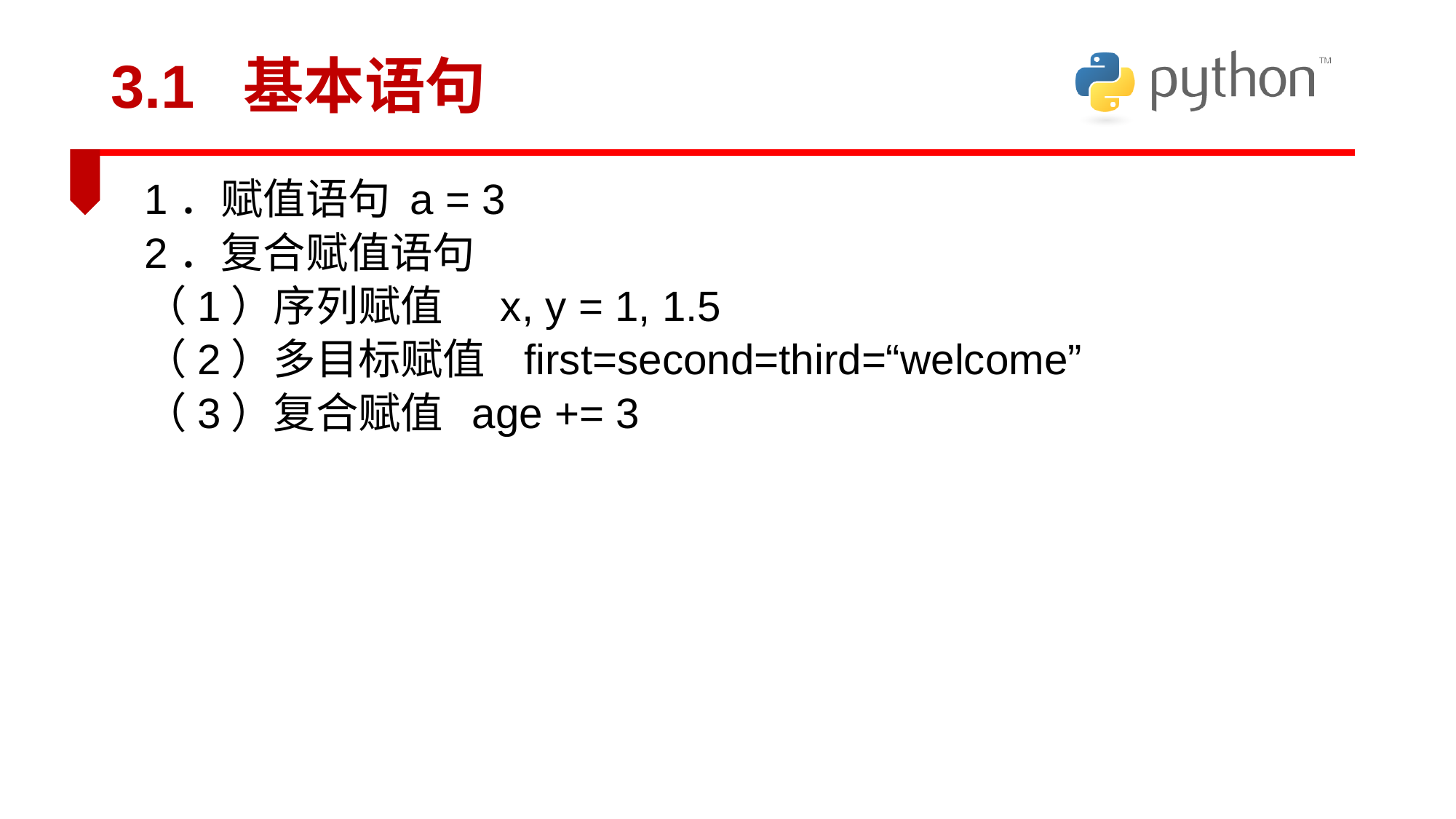

# 3.1  基本语句
1．赋值语句 a = 3
2．复合赋值语句
（1）序列赋值     x, y = 1, 1.5
（2）多目标赋值   first=second=third=“welcome”
（3）复合赋值  age += 3